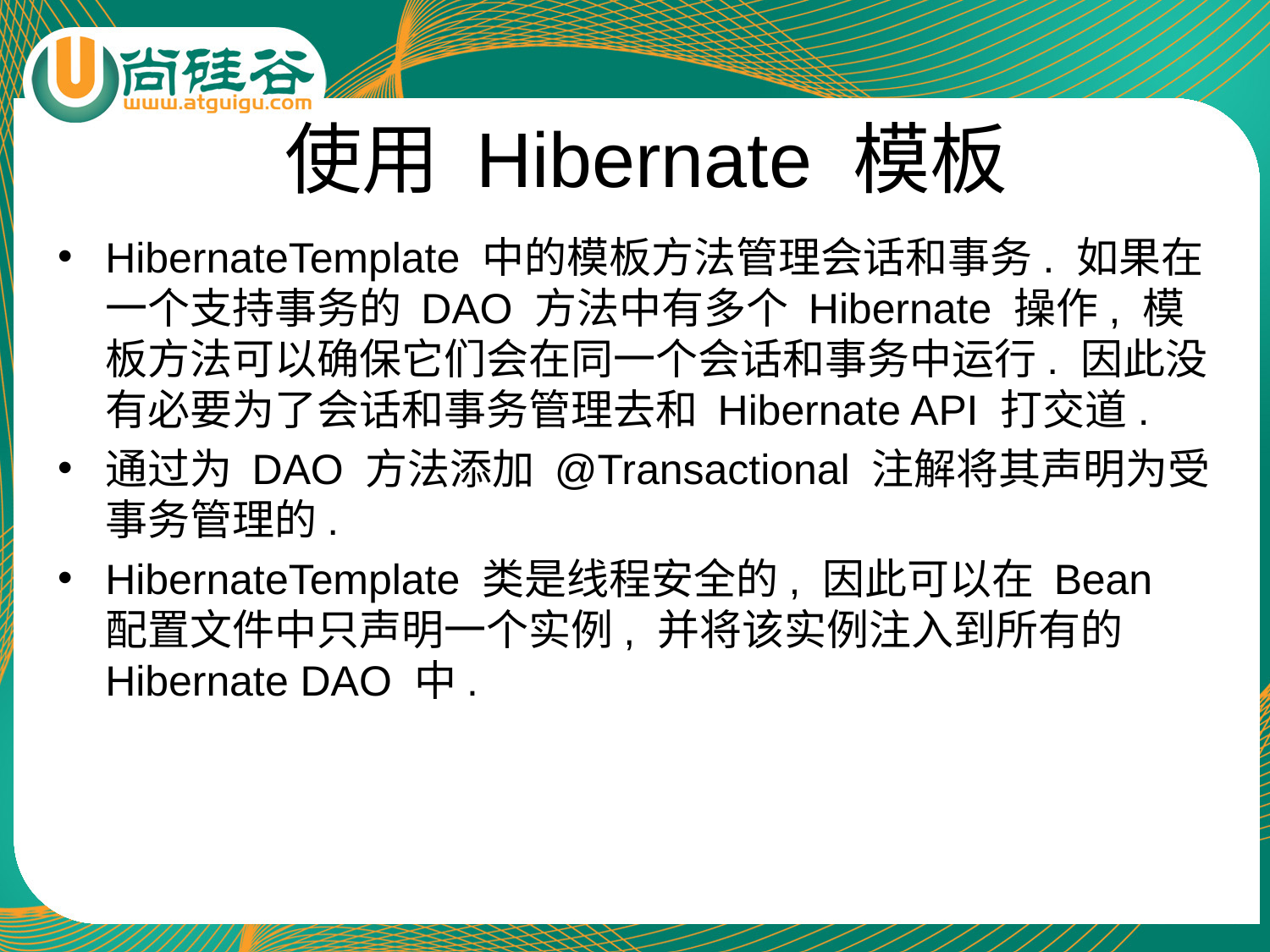

# 使用 Hibernate 模板
HibernateTemplate 中的模板方法管理会话和事务. 如果在一个支持事务的 DAO 方法中有多个 Hibernate 操作, 模板方法可以确保它们会在同一个会话和事务中运行. 因此没有必要为了会话和事务管理去和 Hibernate API 打交道.
通过为 DAO 方法添加 @Transactional 注解将其声明为受事务管理的.
HibernateTemplate 类是线程安全的, 因此可以在 Bean 配置文件中只声明一个实例, 并将该实例注入到所有的 Hibernate DAO 中.